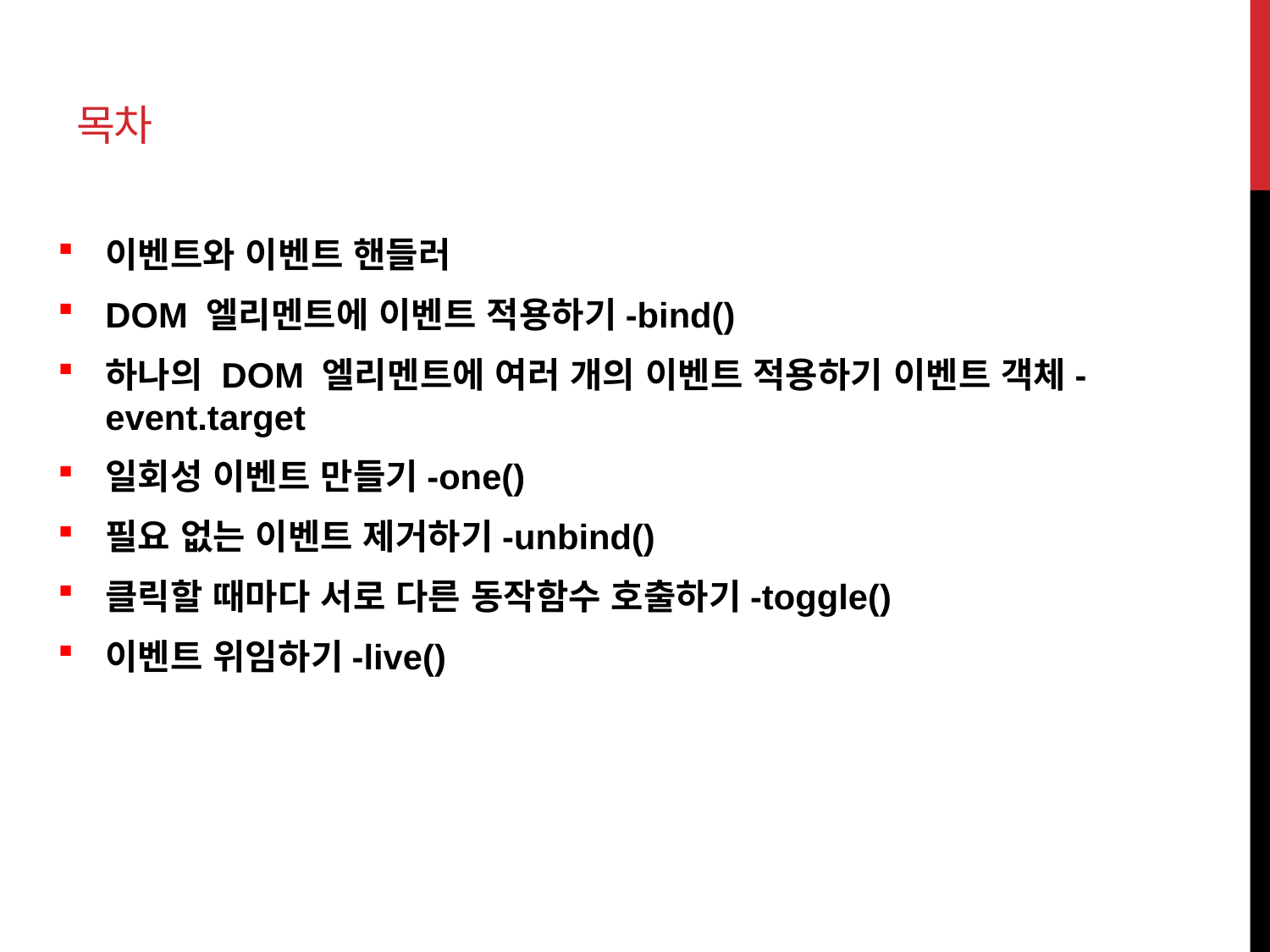

# 목차
이벤트와 이벤트 핸들러
DOM 엘리멘트에 이벤트 적용하기-bind()
하나의 DOM 엘리멘트에 여러 개의 이벤트 적용하기 이벤트 객체-event.target
일회성 이벤트 만들기-one()
필요 없는 이벤트 제거하기-unbind()
클릭할 때마다 서로 다른 동작함수 호출하기-toggle()
이벤트 위임하기-live()